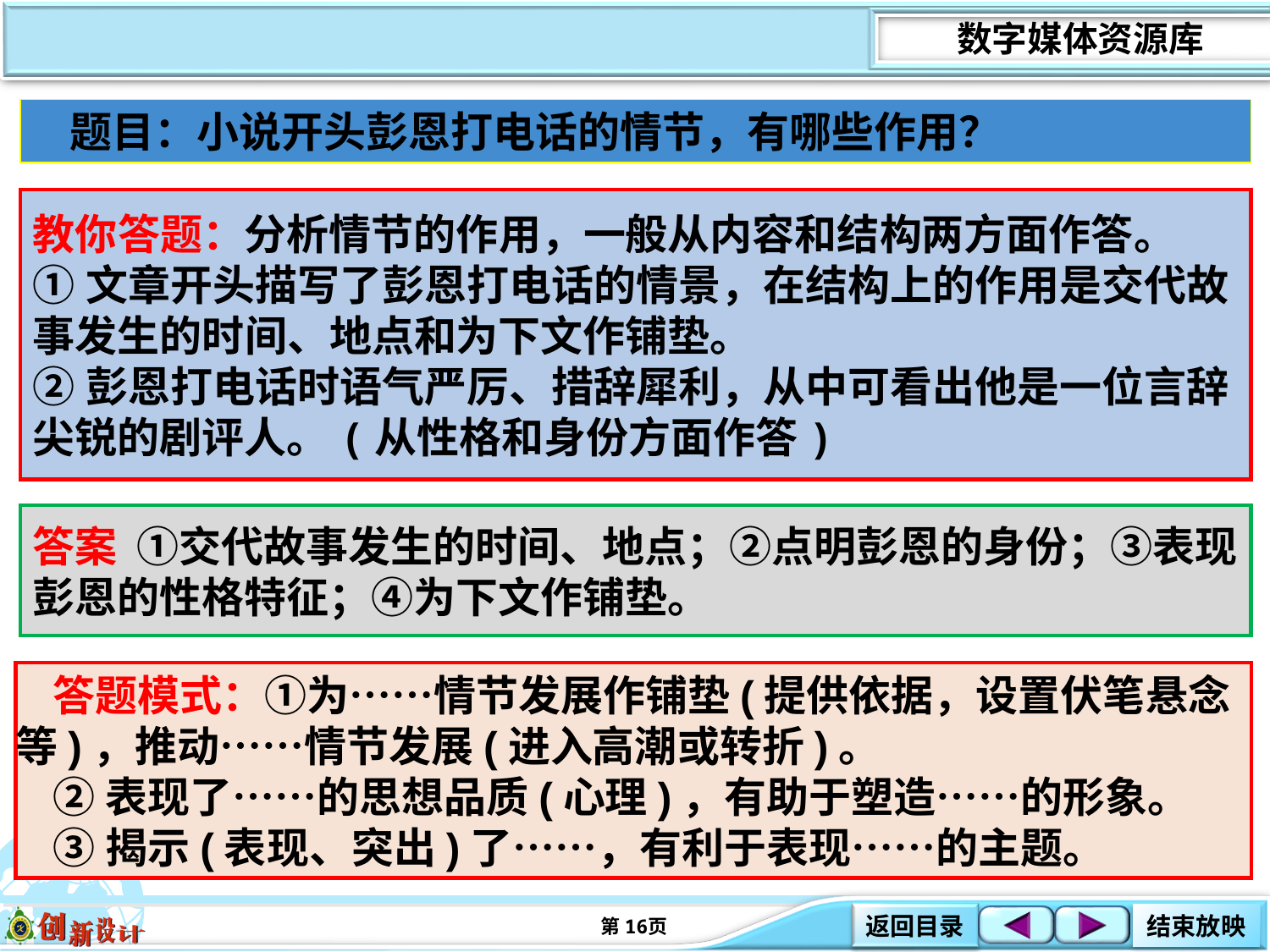

题目：小说开头彭恩打电话的情节，有哪些作用？
教你答题：分析情节的作用，一般从内容和结构两方面作答。
①文章开头描写了彭恩打电话的情景，在结构上的作用是交代故事发生的时间、地点和为下文作铺垫。
②彭恩打电话时语气严厉、措辞犀利，从中可看出他是一位言辞尖锐的剧评人。(从性格和身份方面作答)
答案  ①交代故事发生的时间、地点；②点明彭恩的身份；③表现彭恩的性格特征；④为下文作铺垫。
答题模式：①为……情节发展作铺垫(提供依据，设置伏笔悬念等)，推动……情节发展(进入高潮或转折)。
②表现了……的思想品质(心理)，有助于塑造……的形象。
③揭示(表现、突出)了……，有利于表现……的主题。